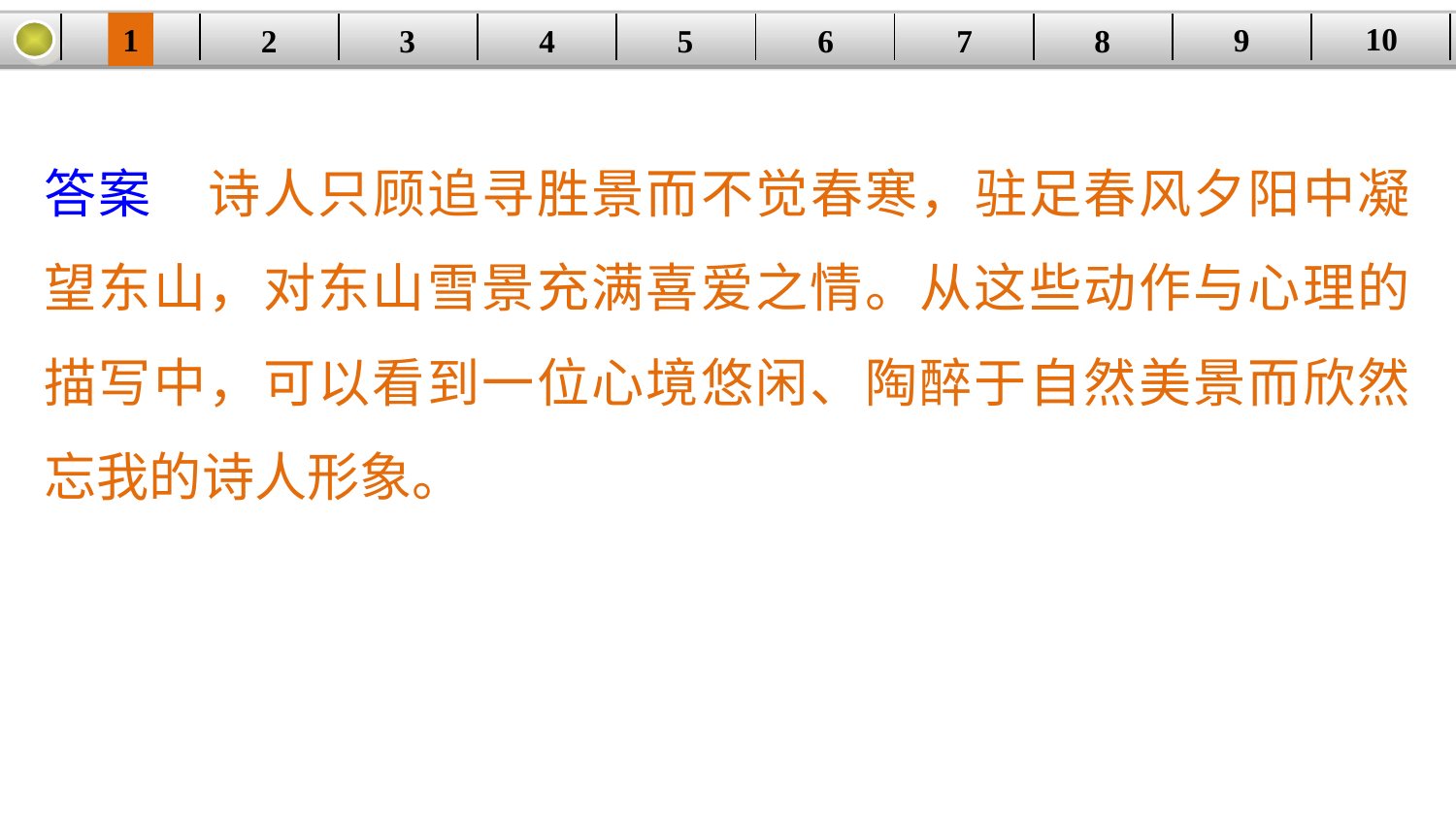

10

9
1
3
4
5
6
8
2
|  |  |  |  |  |  |  |  |  |  |
| --- | --- | --- | --- | --- | --- | --- | --- | --- | --- |
7

答案　诗人只顾追寻胜景而不觉春寒，驻足春风夕阳中凝望东山，对东山雪景充满喜爱之情。从这些动作与心理的描写中，可以看到一位心境悠闲、陶醉于自然美景而欣然忘我的诗人形象。